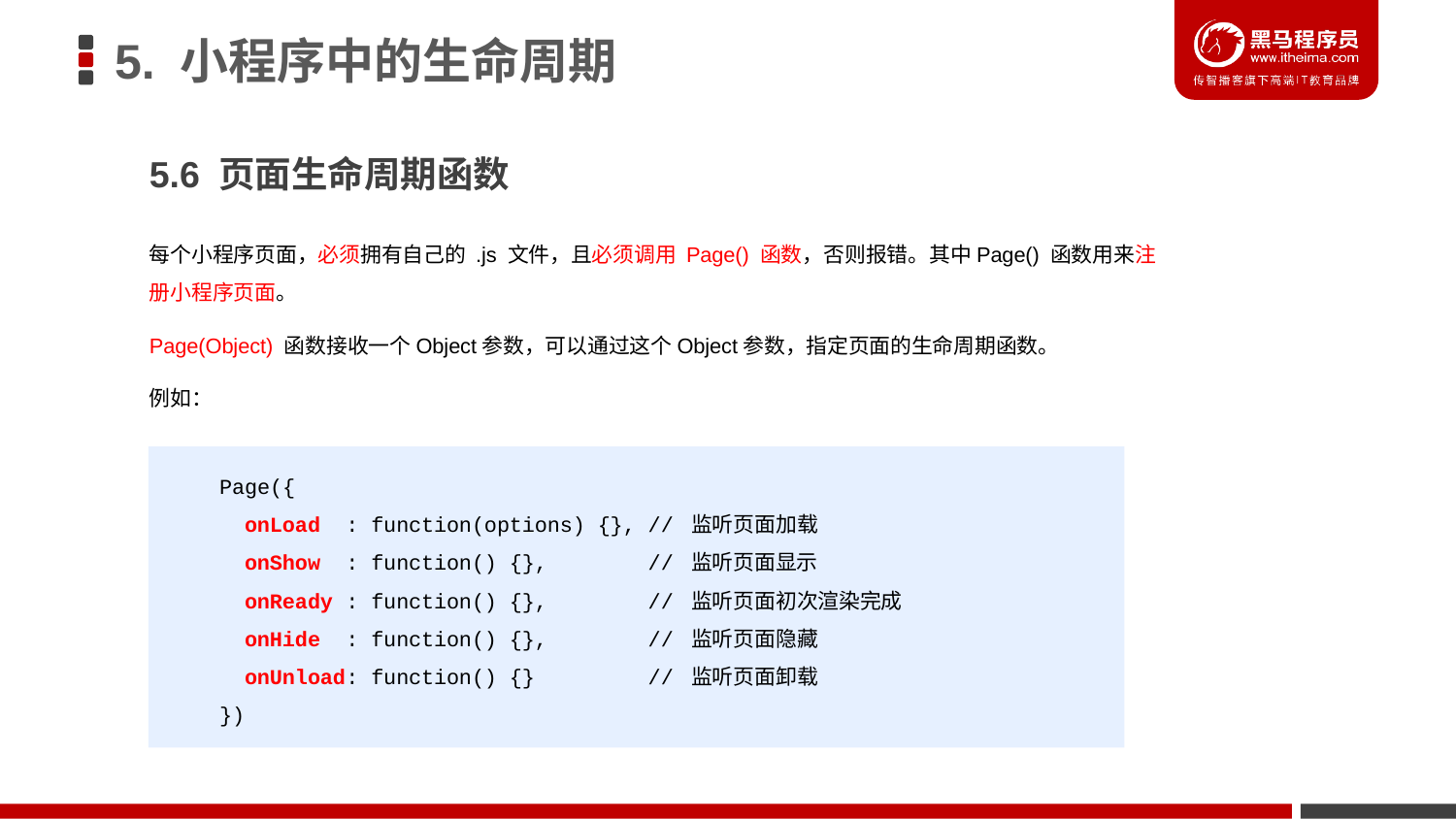

# 5. 小程序中的生命周期
5.6 页面生命周期函数
每个小程序页面，必须拥有自己的 .js 文件，且必须调用 Page() 函数，否则报错。其中Page() 函数用来注册小程序页面。
Page(Object) 函数接收一个Object参数，可以通过这个Object参数，指定页面的生命周期函数。
例如：

Page({
  onLoad  : function(options) {}, // 监听页面加载
  onShow  : function() {},        // 监听页面显示
  onReady : function() {},        // 监听页面初次渲染完成
  onHide  : function() {},        // 监听页面隐藏
  onUnload: function() {}         // 监听页面卸载
})